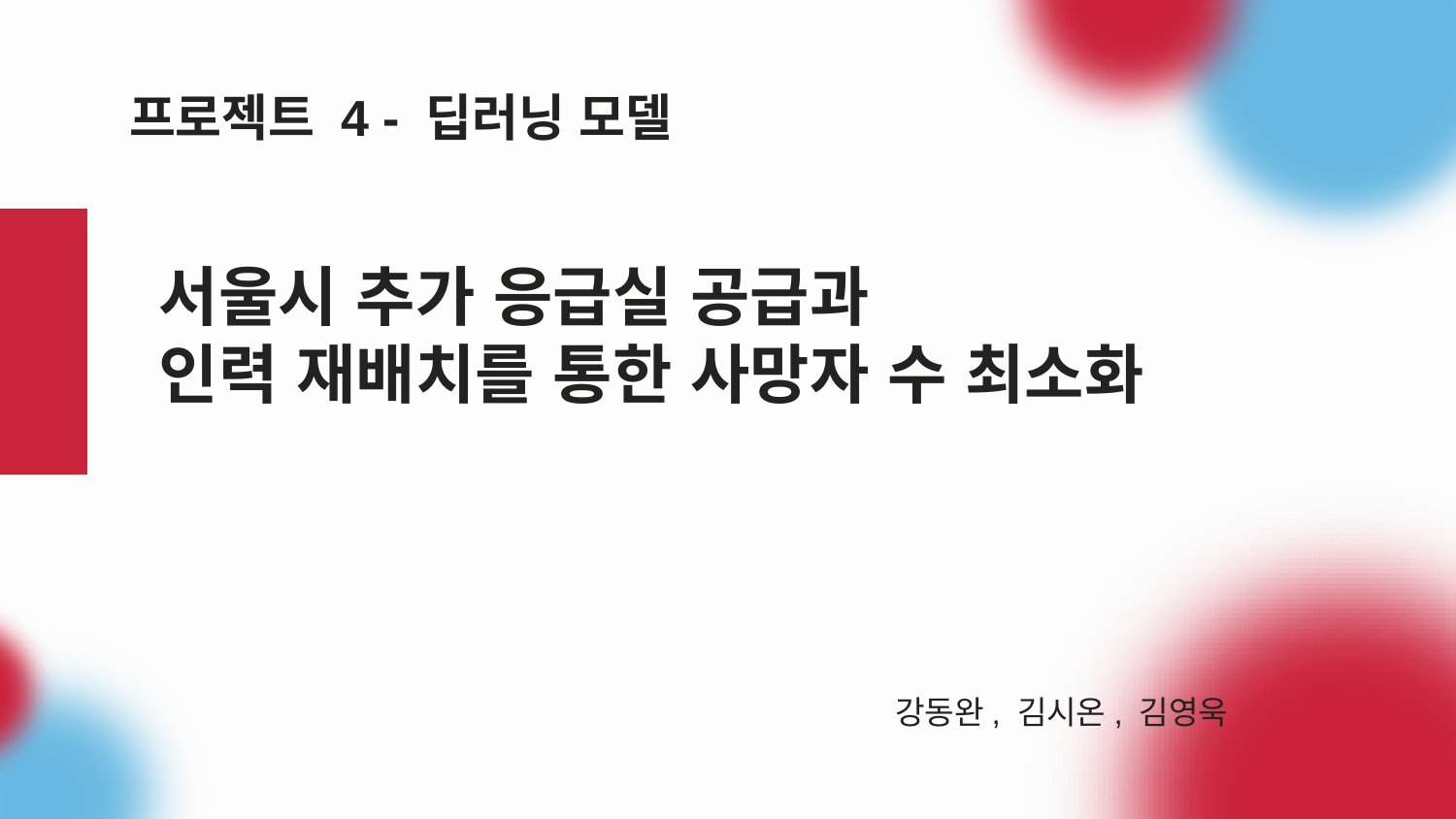

# 서울시 추가 응급실 공급과
인력 재배치를 통한 사망자 수 최소화
프로젝트 4 - 딥러닝 모델
강동완, 김시온, 김영욱